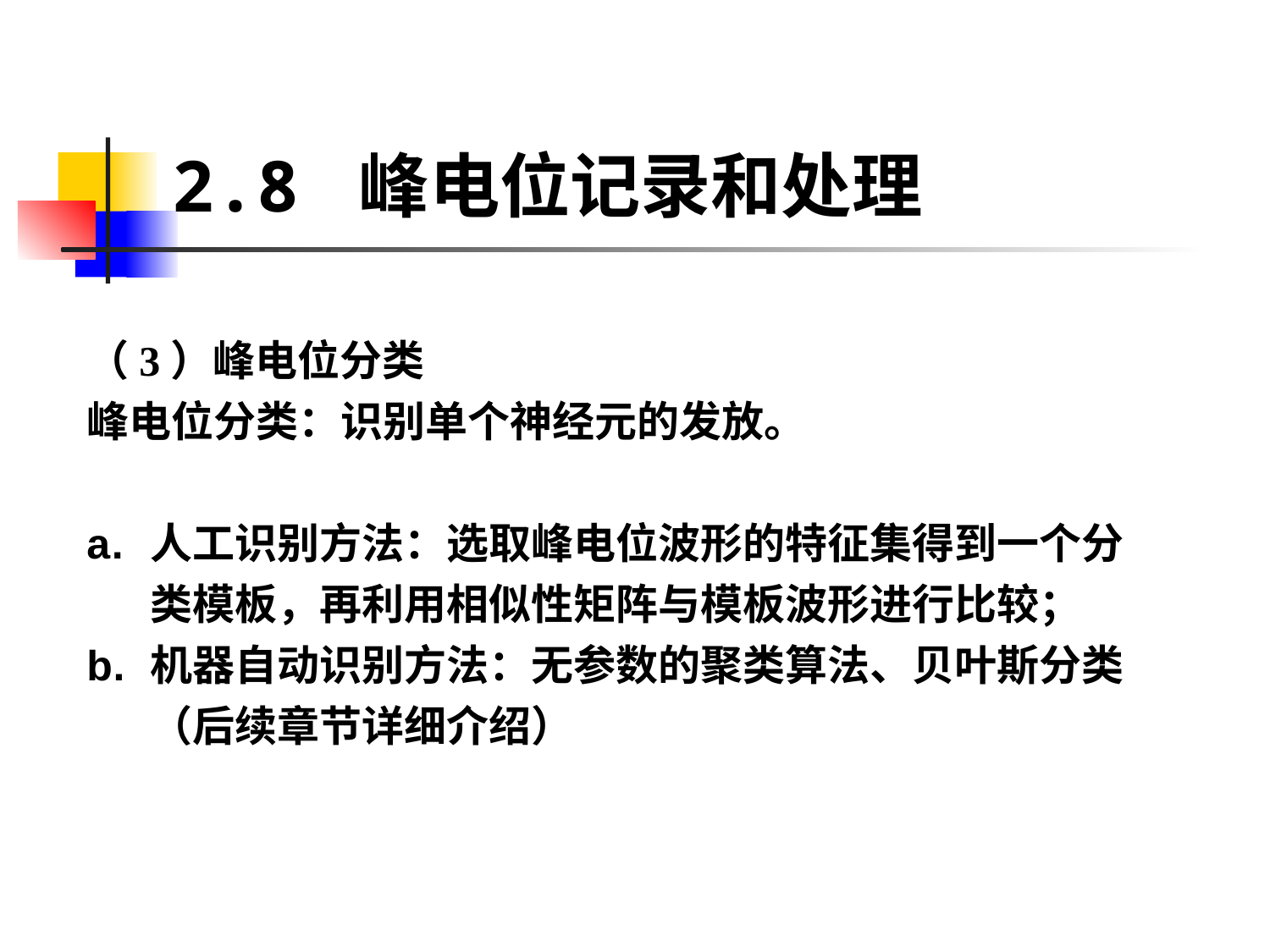

# 2.8 峰电位记录和处理
（3）峰电位分类
峰电位分类：识别单个神经元的发放。

人工识别方法：选取峰电位波形的特征集得到一个分类模板，再利用相似性矩阵与模板波形进行比较；
机器自动识别方法：无参数的聚类算法、贝叶斯分类（后续章节详细介绍）